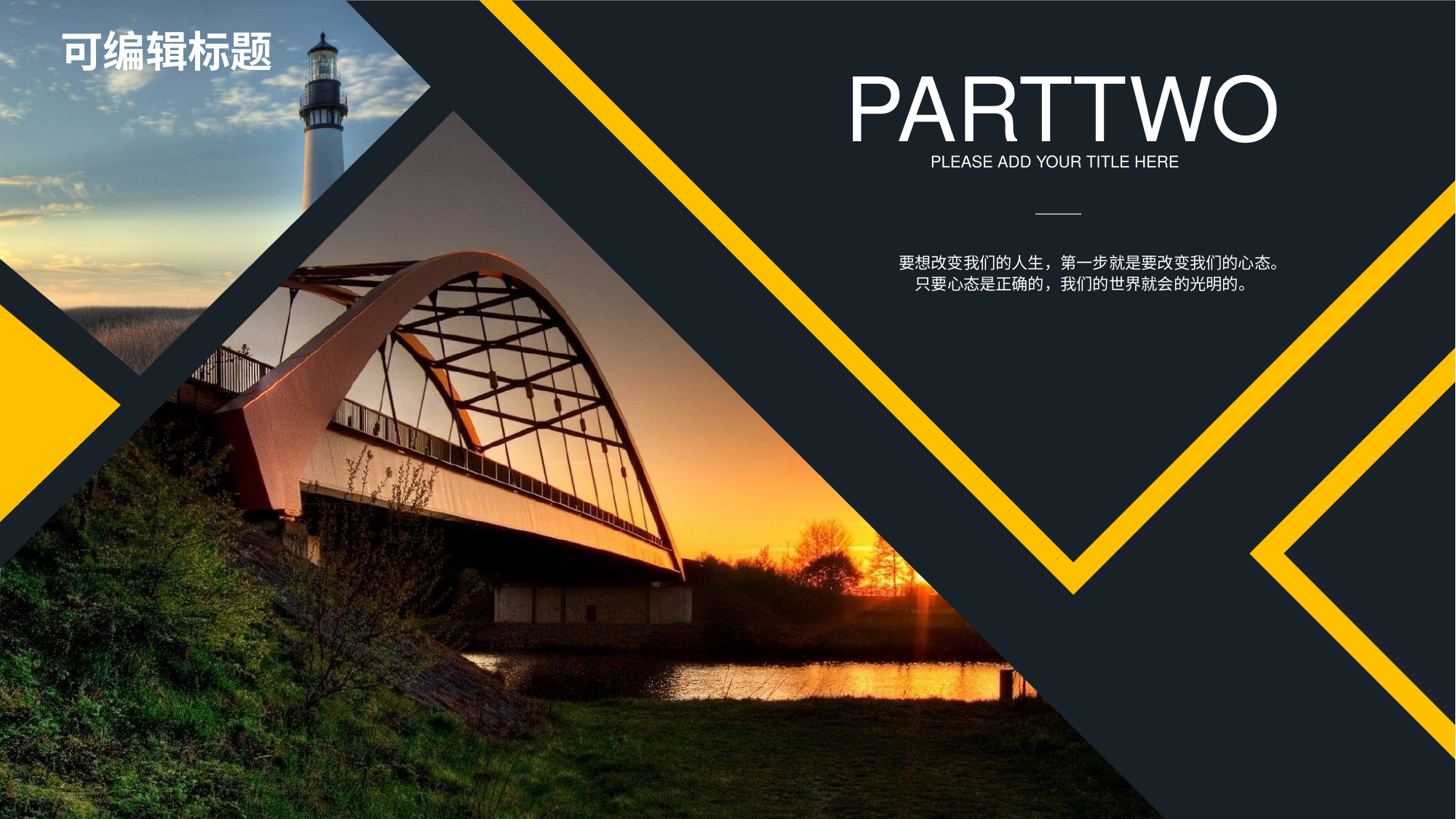

可编辑标题
PARTTWO
PLEASE ADD YOUR TITLE HERE
要想改变我们的人生，第一步就是要改变我们的心态。只要心态是正确的，我们的世界就会的光明的。